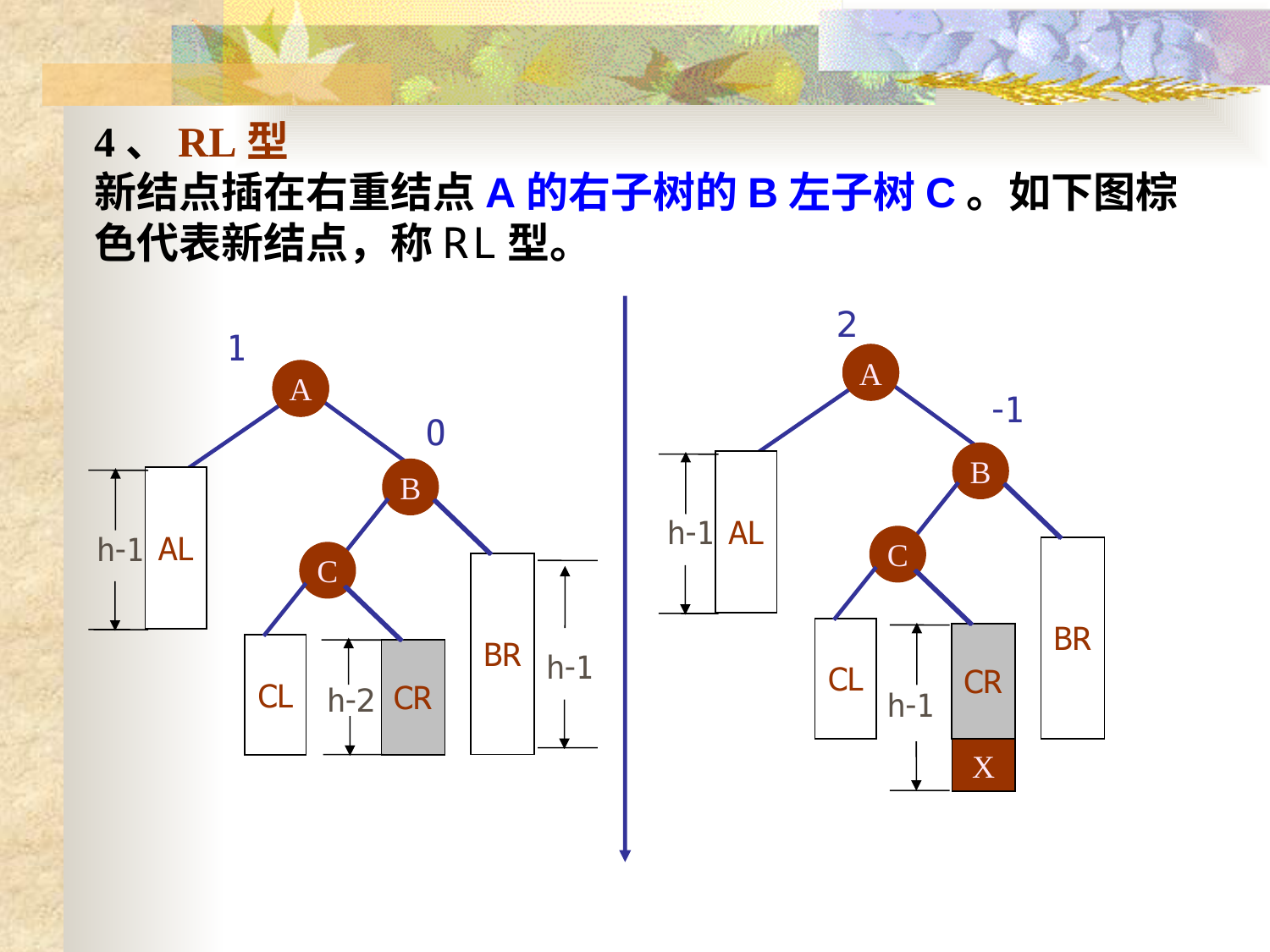

4、RL型
新结点插在右重结点A的右子树的B左子树C。如下图棕色代表新结点，称RL型。

2
1
A
A
A
A
-1

0
B
AL

B
AL

h-1

h-1
C
BR
C
BR

h-1

CL

CR

CL

CR

h-2
h-1

X